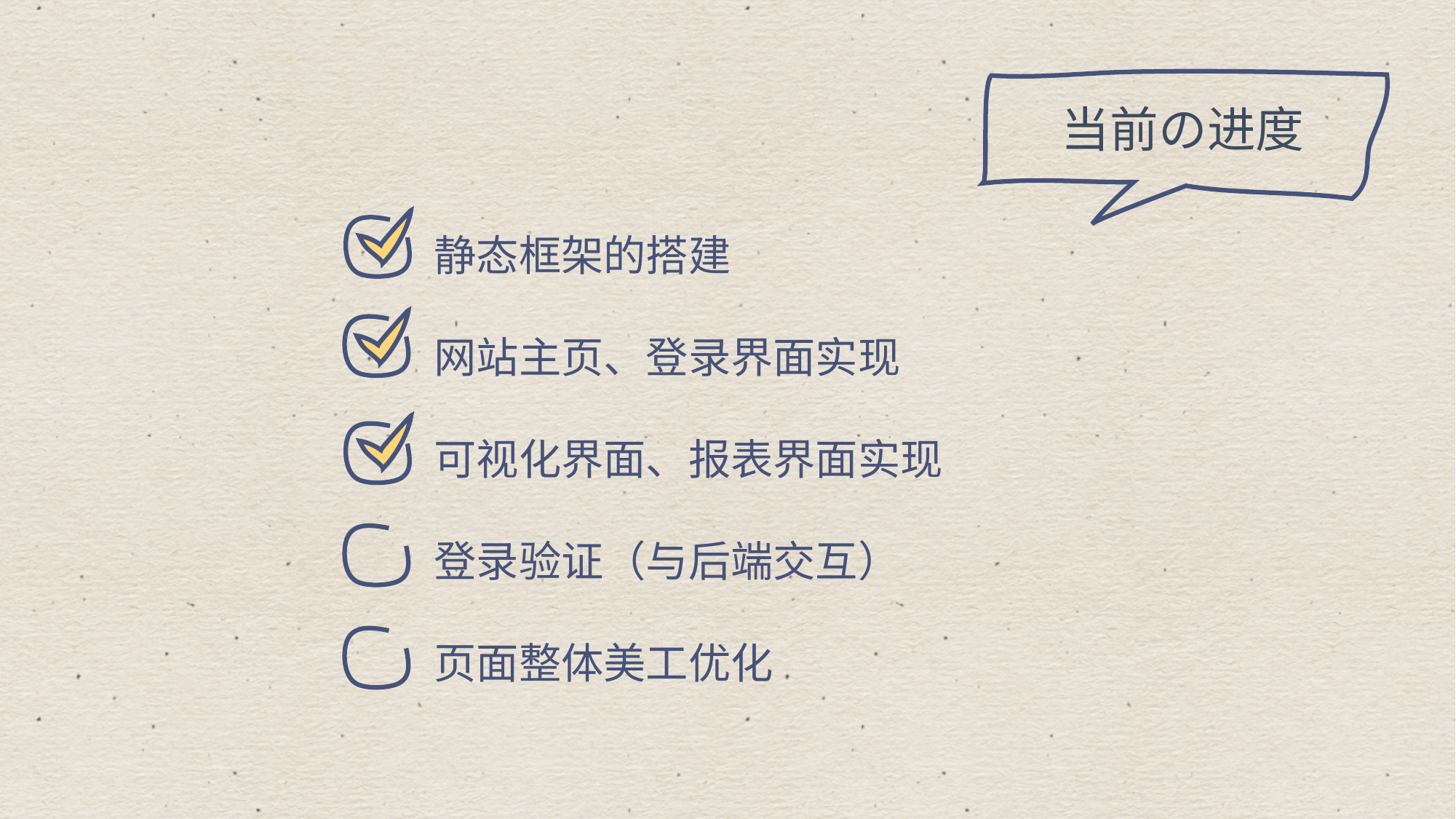

当前の进度
静态框架的搭建
网站主页、登录界面实现
可视化界面、报表界面实现
登录验证（与后端交互）
页面整体美工优化